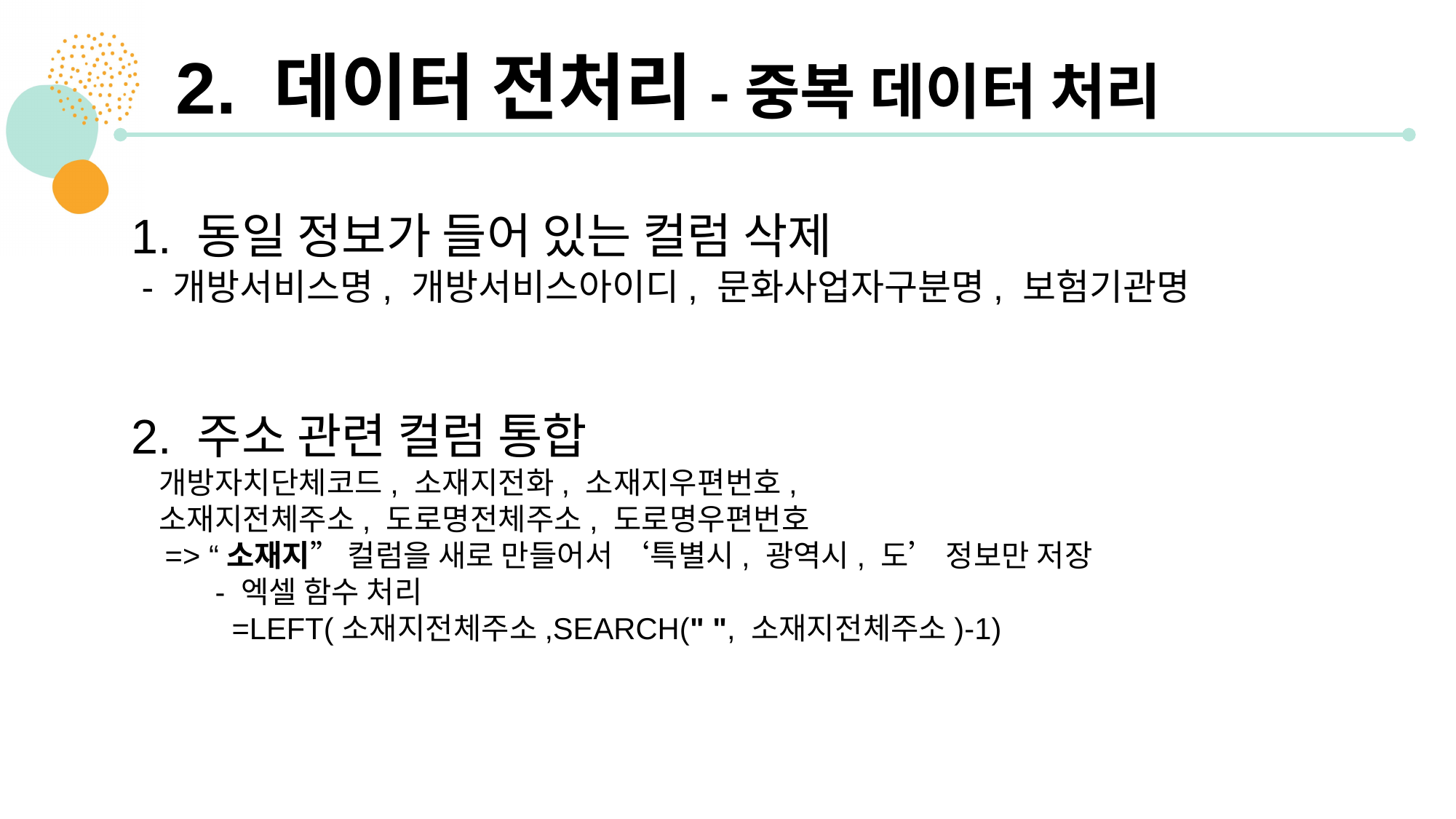

2. 데이터 전처리-중복 데이터 처리
1. 동일 정보가 들어 있는 컬럼 삭제
 - 개방서비스명, 개방서비스아이디, 문화사업자구분명, 보험기관명

2. 주소 관련 컬럼 통합
   개방자치단체코드, 소재지전화, 소재지우편번호,
   소재지전체주소, 도로명전체주소, 도로명우편번호
    => “소재지” 컬럼을 새로 만들어서 ‘특별시, 광역시, 도’ 정보만 저장
          - 엑셀 함수 처리
            =LEFT(소재지전체주소,SEARCH(" ", 소재지전체주소)-1)